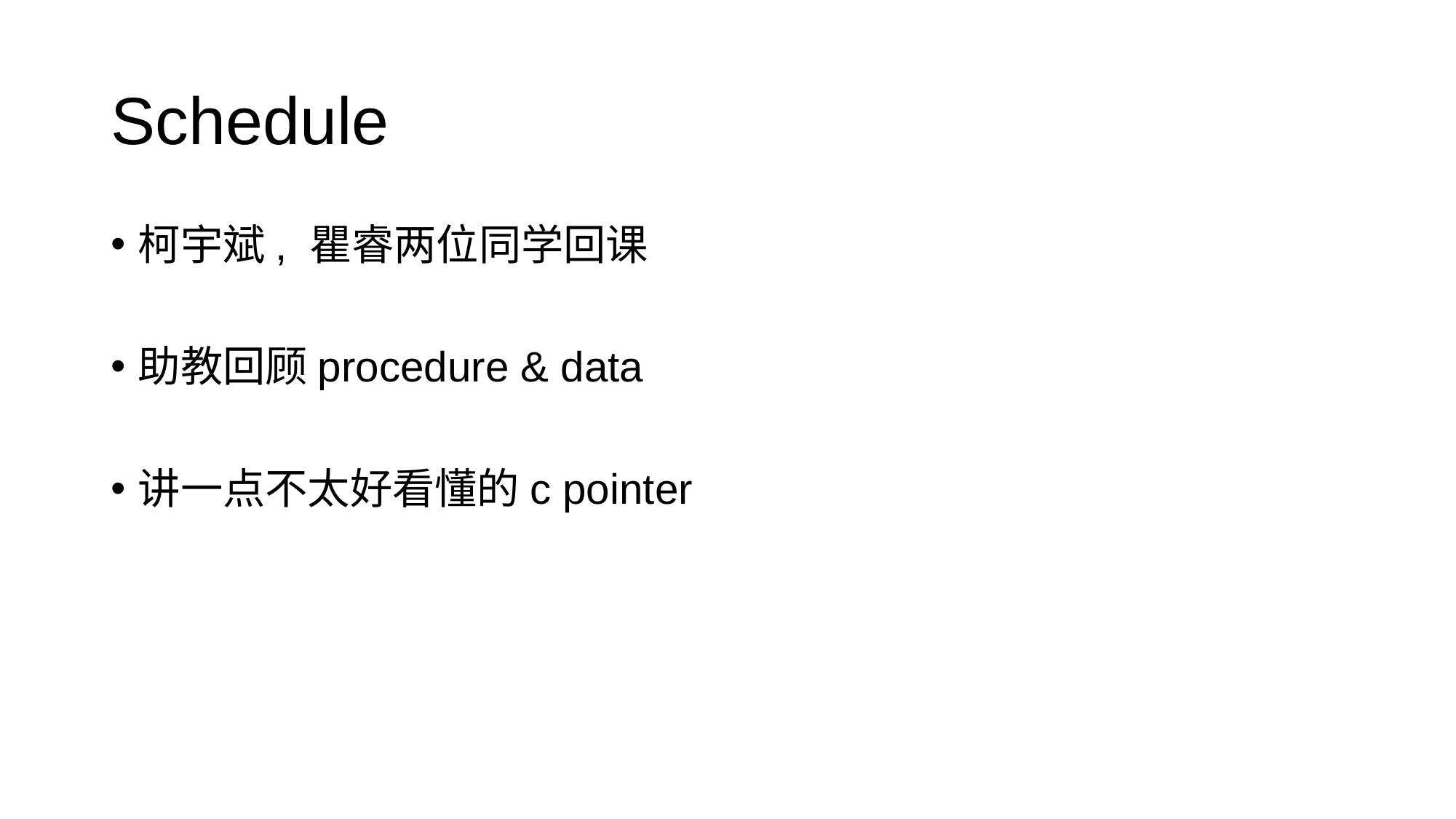

# Schedule
柯宇斌, 瞿睿两位同学回课

助教回顾procedure & data

讲一点不太好看懂的c pointer